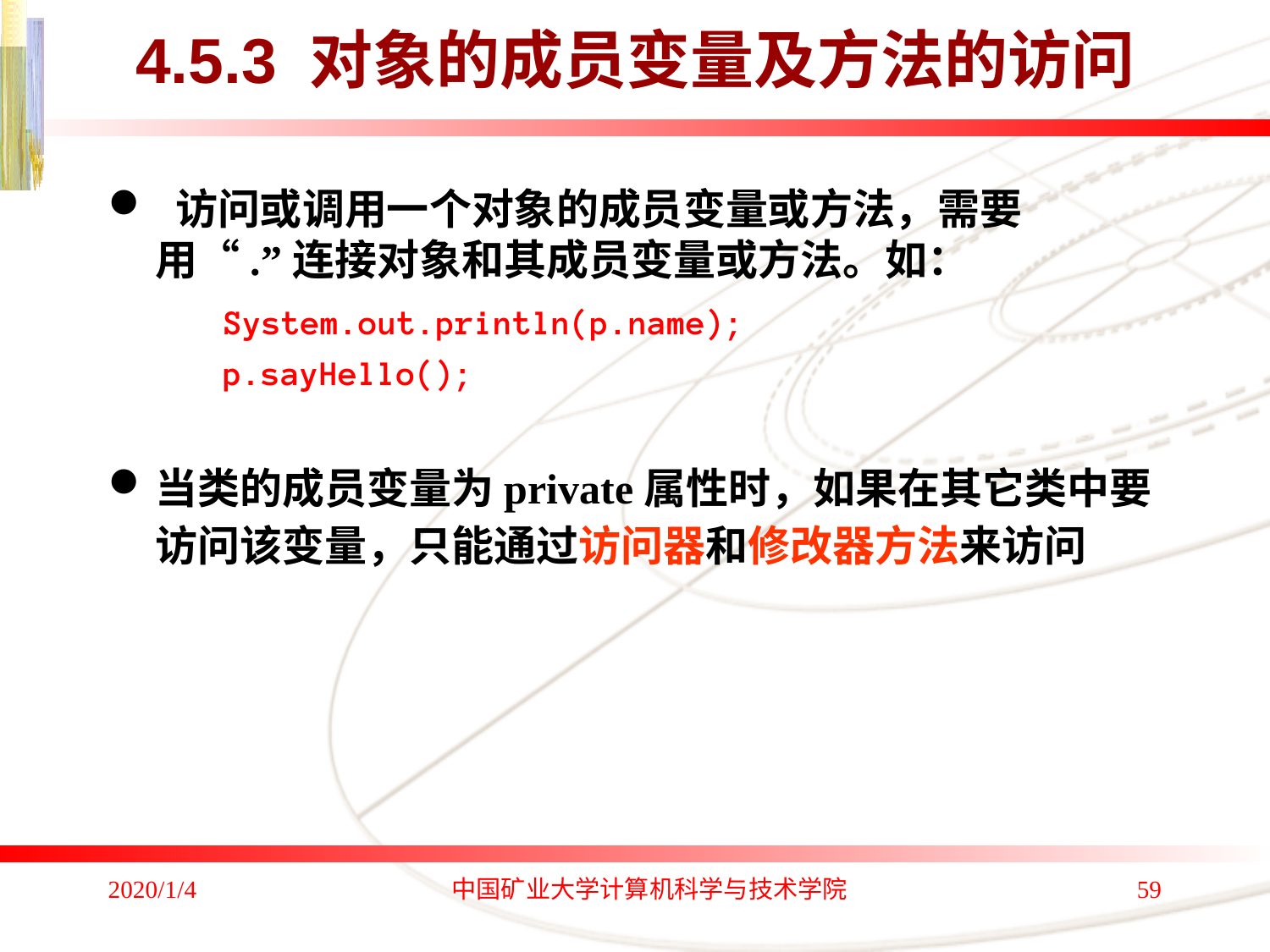

# 4.5.3 对象的成员变量及方法的访问
 访问或调用一个对象的成员变量或方法，需要用“.”连接对象和其成员变量或方法。如：
           System.out.println(p.name);
      p.sayHello();

当类的成员变量为private属性时，如果在其它类中要访问该变量，只能通过访问器和修改器方法来访问
2020/1/4
中国矿业大学计算机科学与技术学院
59